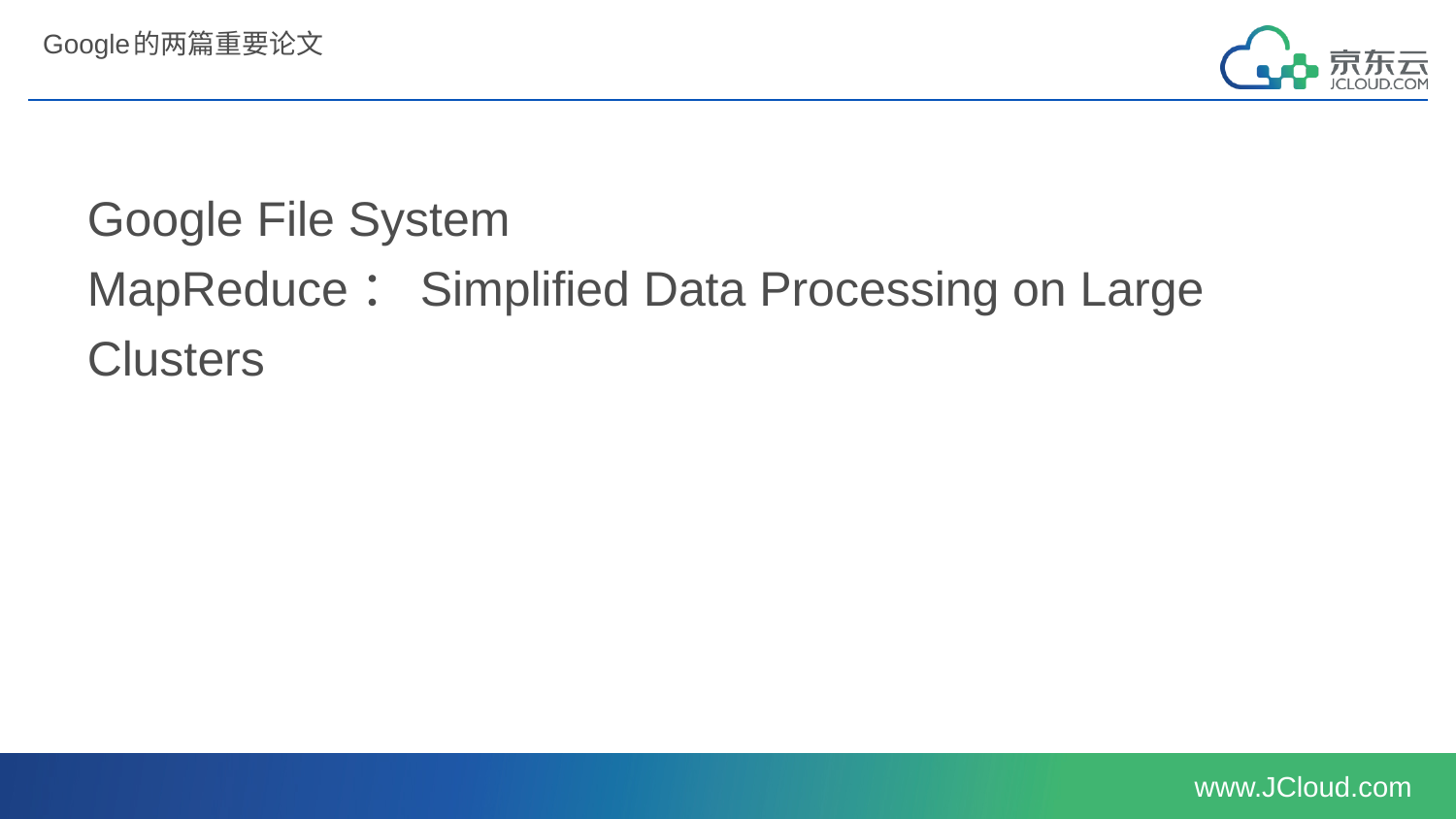

# Google的两篇重要论文
Google File System
MapReduce：Simplified Data Processing on Large Clusters